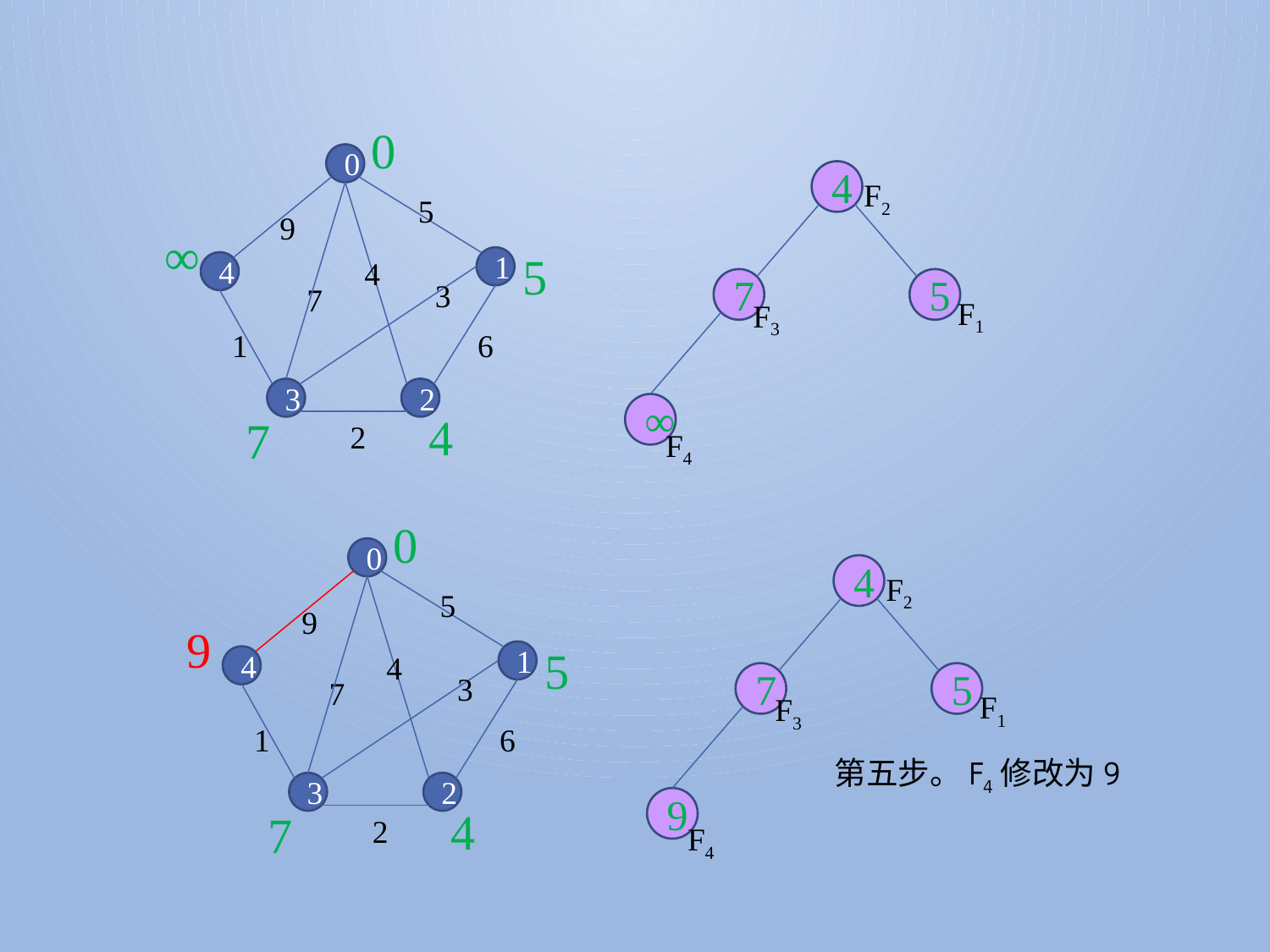

0
0
5
9
∞
5
1
4
4
3
7
1
6
3
2
4
7
2
4
F2
7
5
F1
F3
∞
F4
0
0
5
9
9
5
1
4
4
3
7
1
6
3
2
4
7
2
4
F2
7
5
F1
F3
第五步。F4修改为9
9
F4